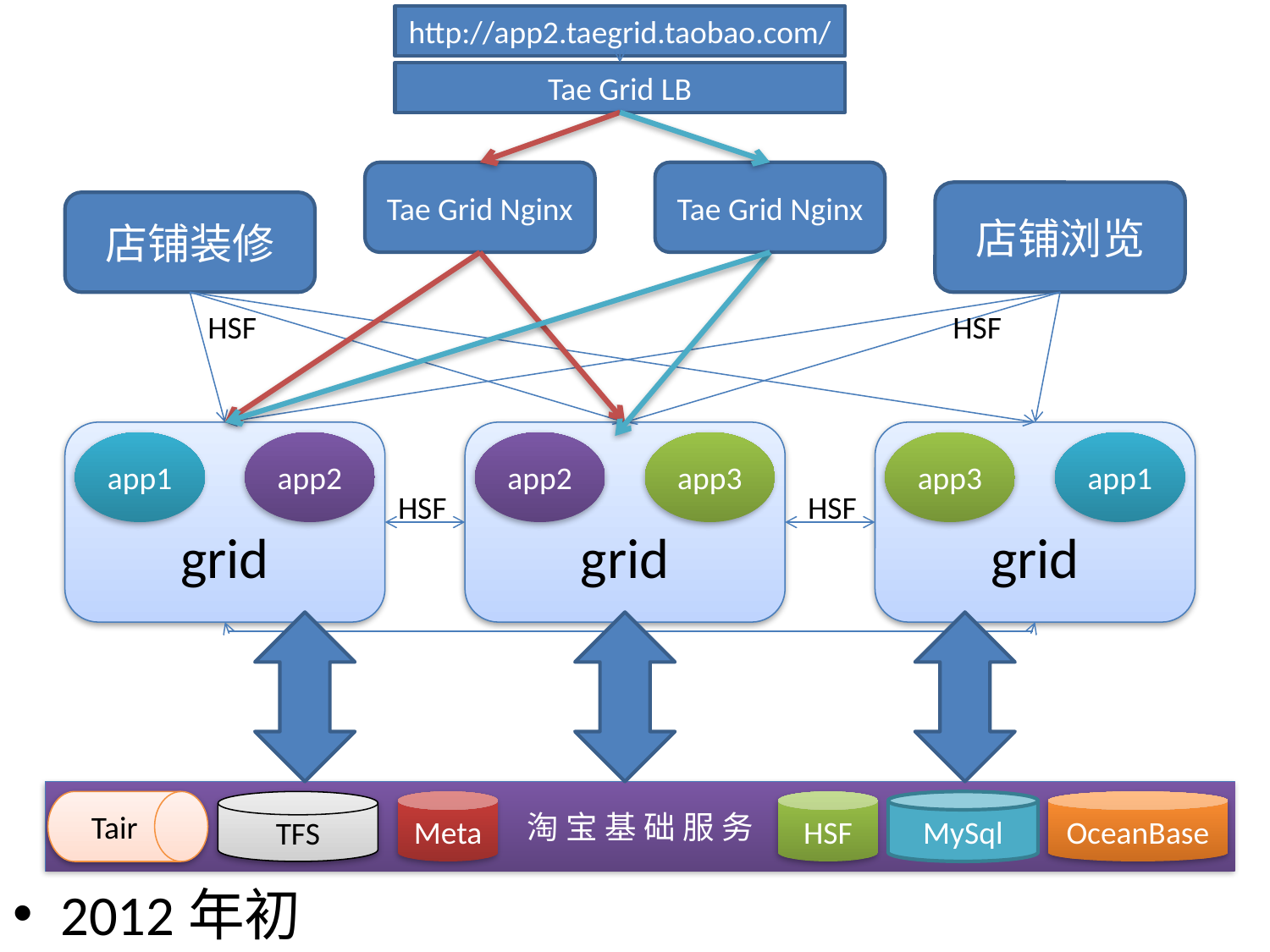

http://app2.taegrid.taobao.com/
Tae Grid LB
Tae Grid Nginx
Tae Grid Nginx
店铺浏览
店铺装修
HSF
HSF

grid

grid

grid
app1
app2
app2
app3
app3
app1
HSF
HSF

淘 宝 基 础 服 务
Tair
TFS
Meta
HSF
MySql
OceanBase
2012年初